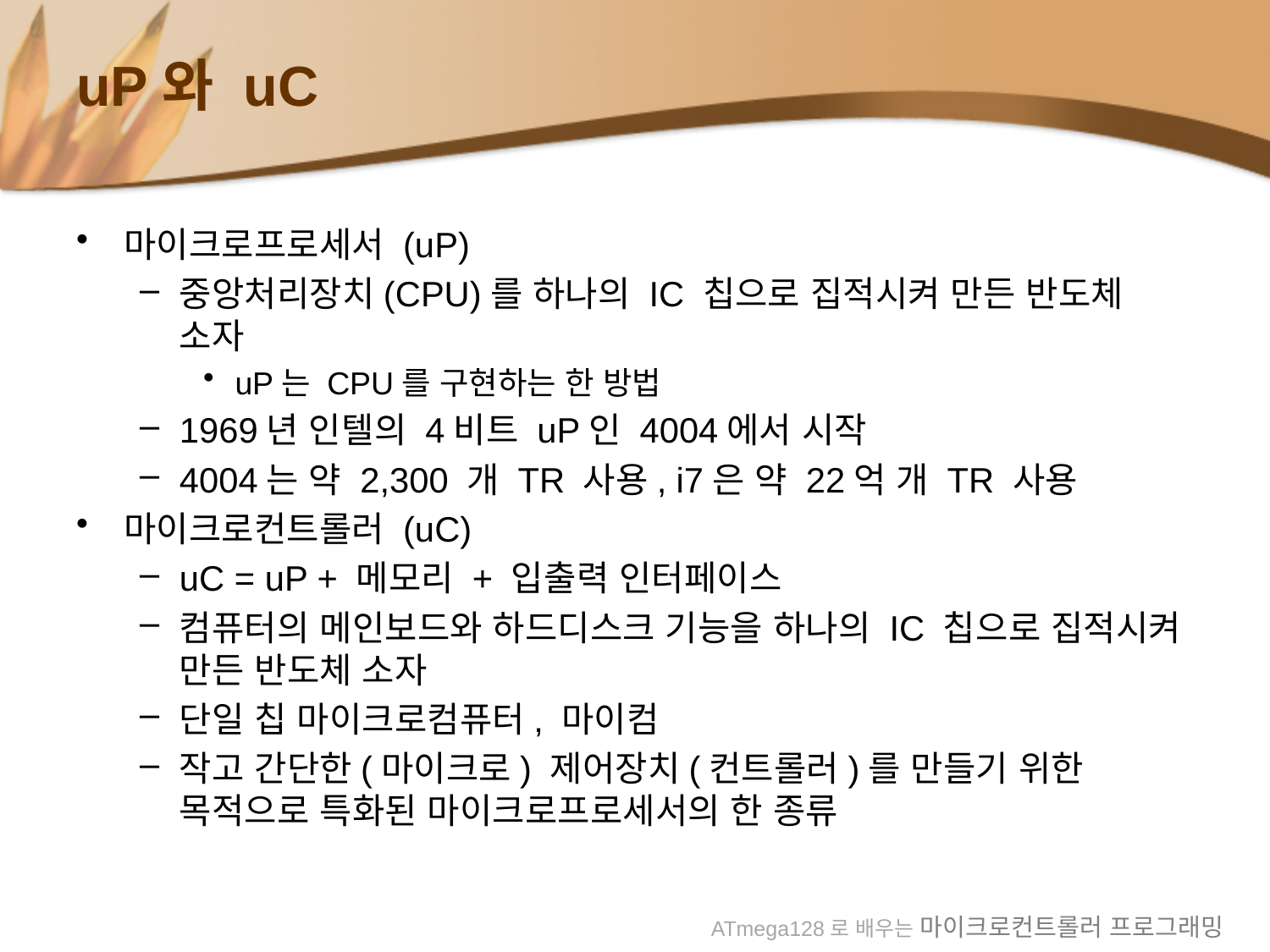

# uP와 uC
마이크로프로세서 (uP)
중앙처리장치(CPU)를 하나의 IC 칩으로 집적시켜 만든 반도체 소자
uP는 CPU를 구현하는 한 방법
1969년 인텔의 4비트 uP인 4004에서 시작
4004는 약 2,300 개 TR 사용, i7은 약 22억 개 TR 사용
마이크로컨트롤러 (uC)
uC = uP + 메모리 + 입출력 인터페이스
컴퓨터의 메인보드와 하드디스크 기능을 하나의 IC 칩으로 집적시켜 만든 반도체 소자
단일 칩 마이크로컴퓨터, 마이컴
작고 간단한(마이크로) 제어장치(컨트롤러)를 만들기 위한 목적으로 특화된 마이크로프로세서의 한 종류